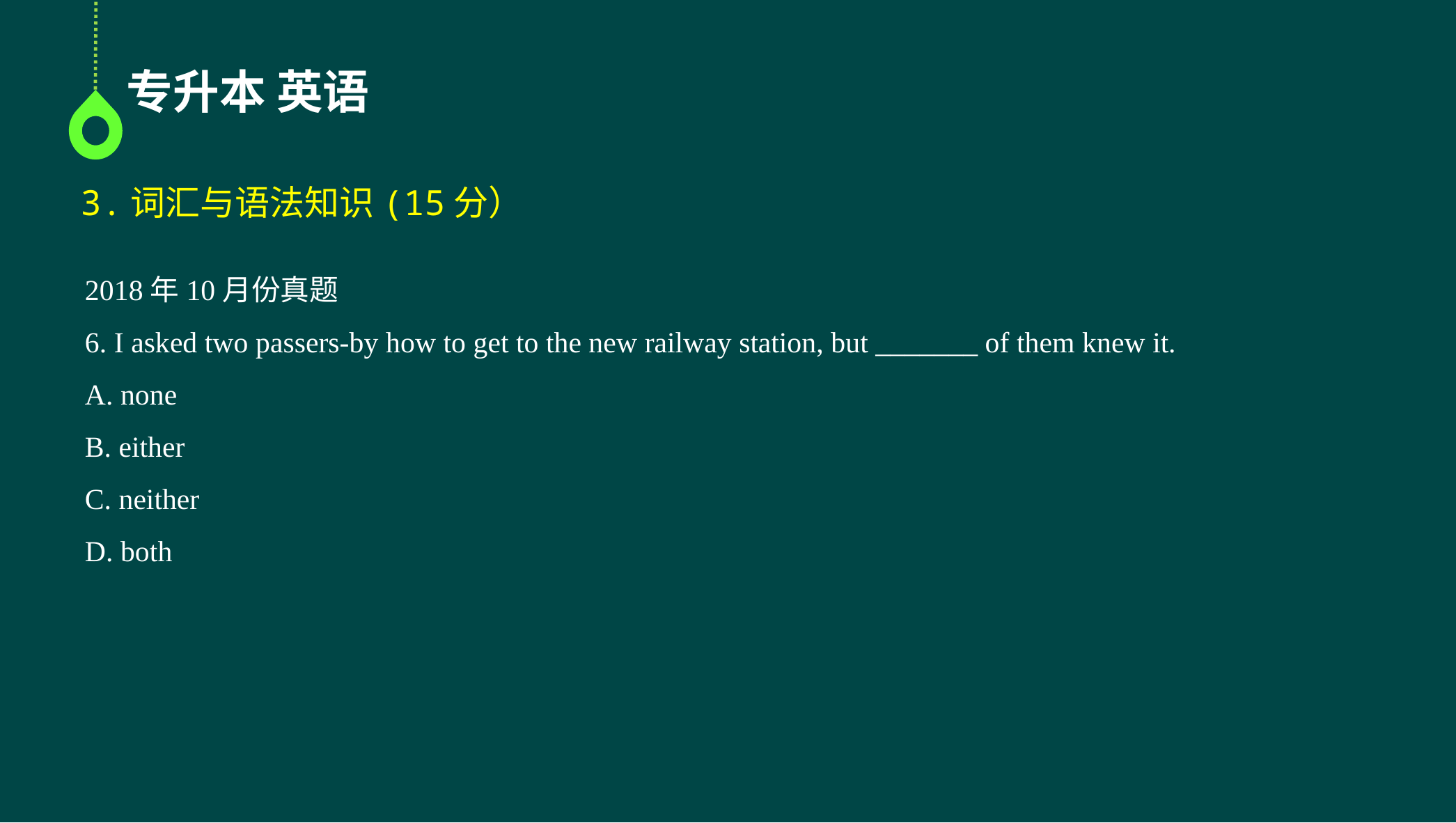

专升本 英语
3.词汇与语法知识(15分）
2018年10月份真题
6. I asked two passers-by how to get to the new railway station, but _______ of them knew it.
A. none
B. either
C. neither
D. both